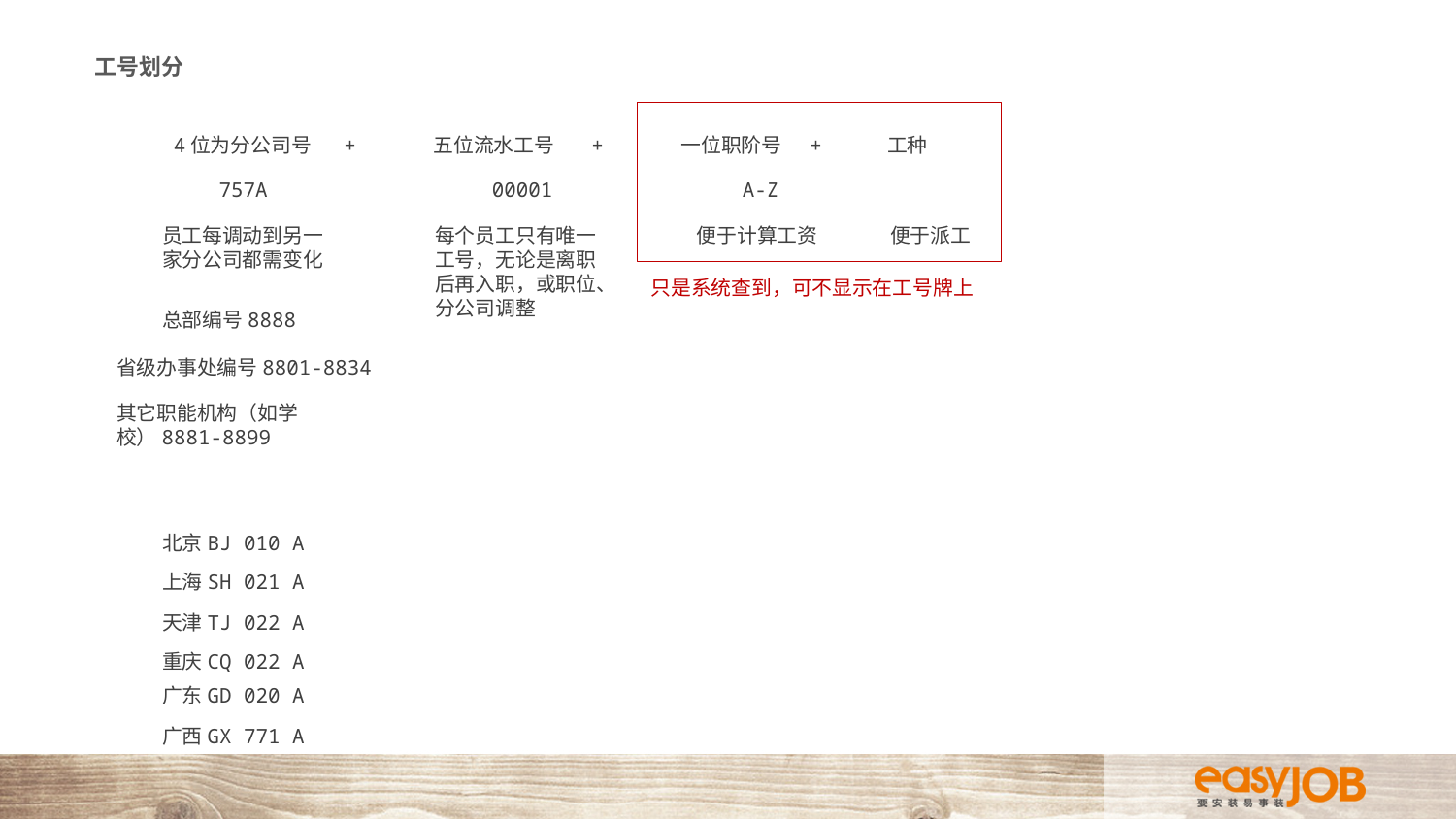

工号划分

4位为分公司号      +      五位流水工号       +      一位职阶号     +     工种
757A
00001
A-Z
员工每调动到另一家分公司都需变化
每个员工只有唯一工号，无论是离职后再入职，或职位、分公司调整
便于计算工资
便于派工
只是系统查到，可不显示在工号牌上
总部编号8888
省级办事处编号8801-8834
其它职能机构（如学校）8881-8899
北京BJ 010 A
上海SH 021 A
天津TJ 022 A
重庆CQ 022 A
广东GD 020 A
广西GX 771 A